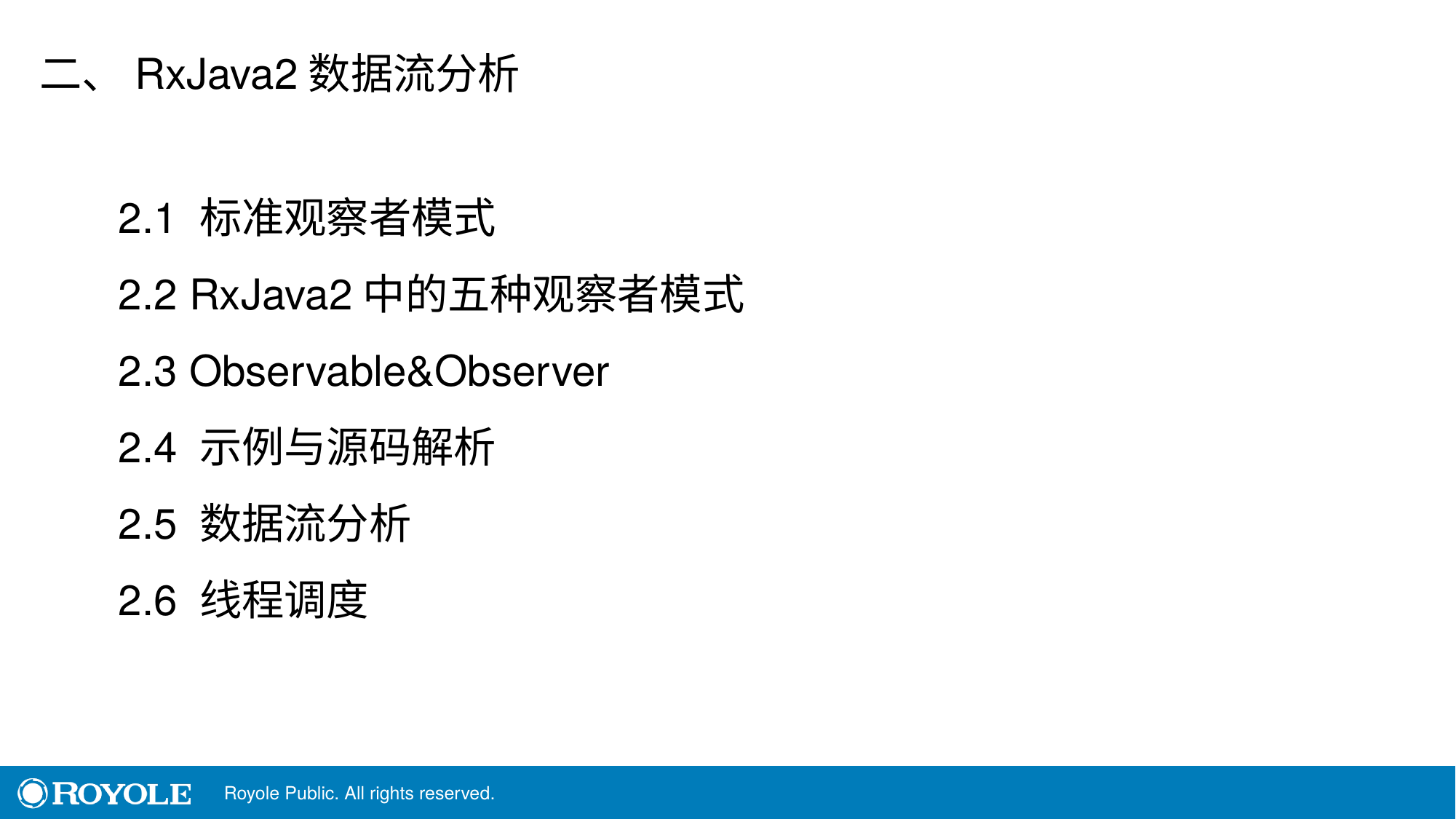

二、RxJava2数据流分析
2.1 标准观察者模式
2.2 RxJava2中的五种观察者模式
2.3 Observable&Observer
2.4 示例与源码解析
2.5 数据流分析
2.6 线程调度
5.总